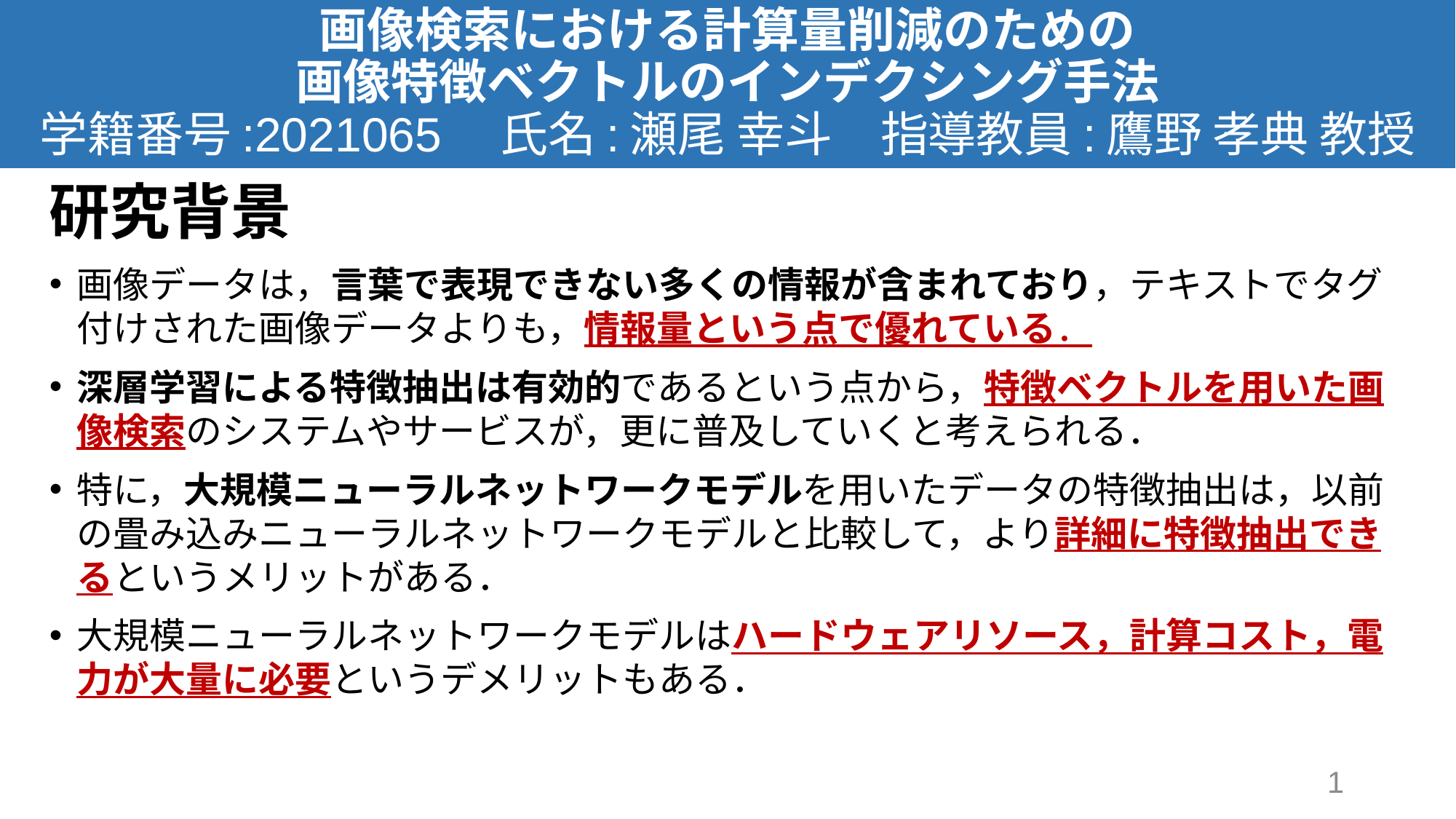

# 画像検索における計算量削減のための 画像特徴ベクトルのインデクシング手法 学籍番号:2021065　氏名:瀬尾 幸斗　指導教員:鷹野 孝典 教授
研究背景
画像データは，言葉で表現できない多くの情報が含まれており，テキストでタグ付けされた画像データよりも，情報量という点で優れている．
深層学習による特徴抽出は有効的であるという点から，特徴ベクトルを用いた画像検索のシステムやサービスが，更に普及していくと考えられる．
特に，大規模ニューラルネットワークモデルを用いたデータの特徴抽出は，以前の畳み込みニューラルネットワークモデルと比較して，より詳細に特徴抽出できるというメリットがある．
大規模ニューラルネットワークモデルはハードウェアリソース，計算コスト，電力が大量に必要というデメリットもある．
1